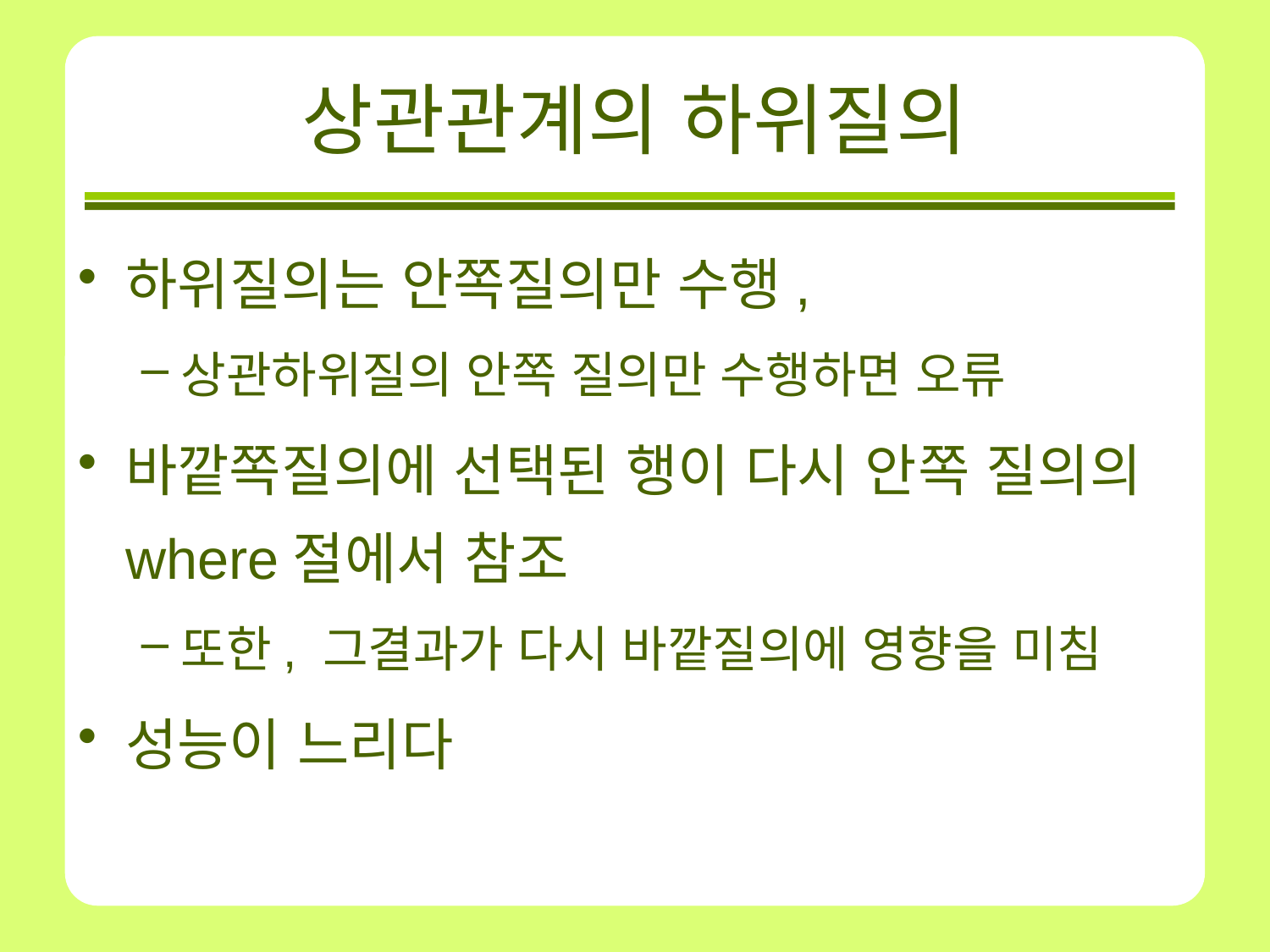

# 상관관계의 하위질의
하위질의는 안쪽질의만 수행,
상관하위질의 안쪽 질의만 수행하면 오류
바깥쪽질의에 선택된 행이 다시 안쪽 질의의 where절에서 참조
또한, 그결과가 다시 바깥질의에 영향을 미침
성능이 느리다